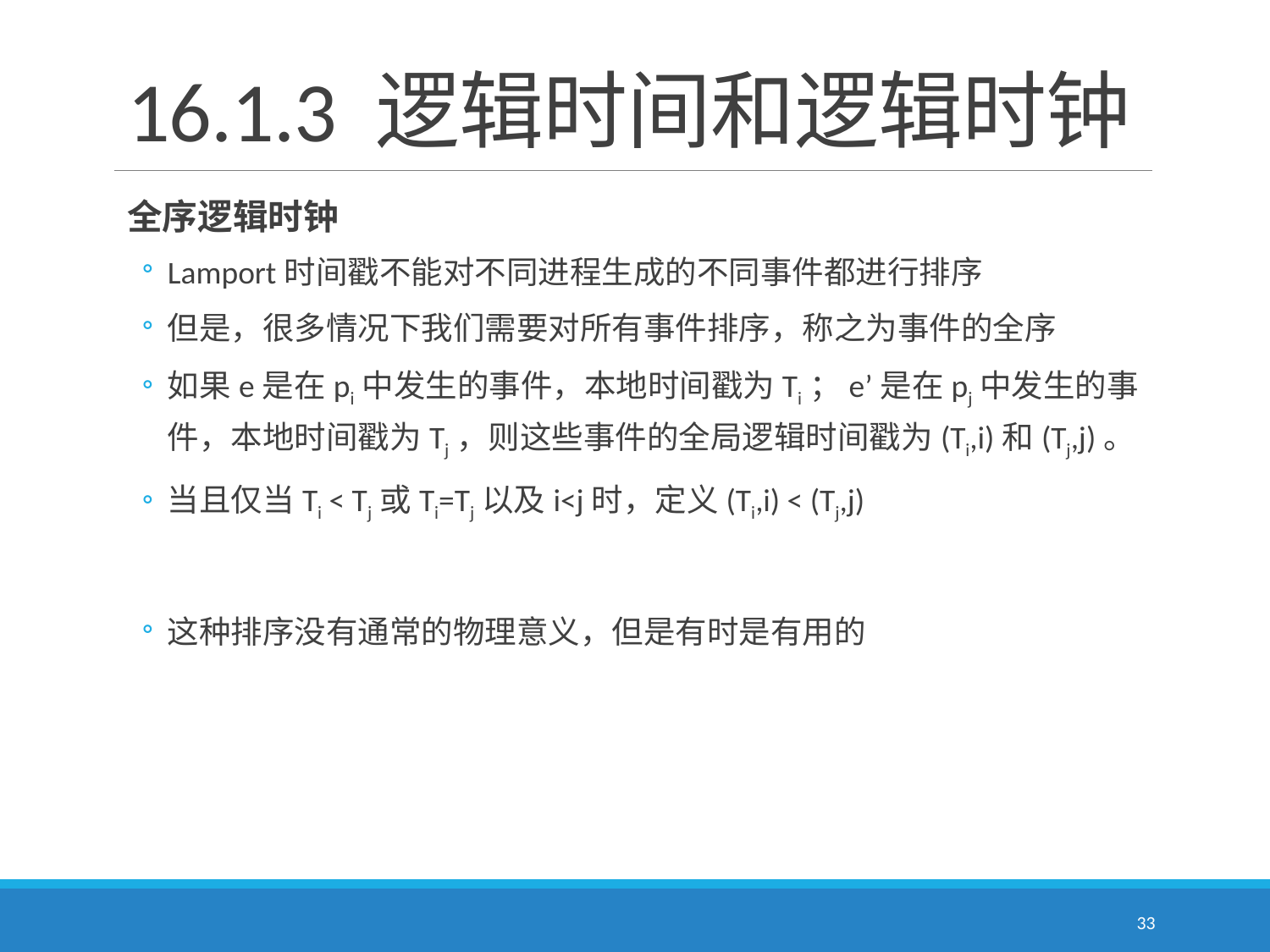

# 16.1.3 逻辑时间和逻辑时钟
全序逻辑时钟
Lamport时间戳不能对不同进程生成的不同事件都进行排序
但是，很多情况下我们需要对所有事件排序，称之为事件的全序
如果e是在pi中发生的事件，本地时间戳为Ti；e’是在pj中发生的事件，本地时间戳为Tj，则这些事件的全局逻辑时间戳为(Ti,i)和(Tj,j)。
当且仅当Ti < Tj或Ti=Tj以及i<j时，定义(Ti,i) < (Tj,j)

这种排序没有通常的物理意义，但是有时是有用的

33